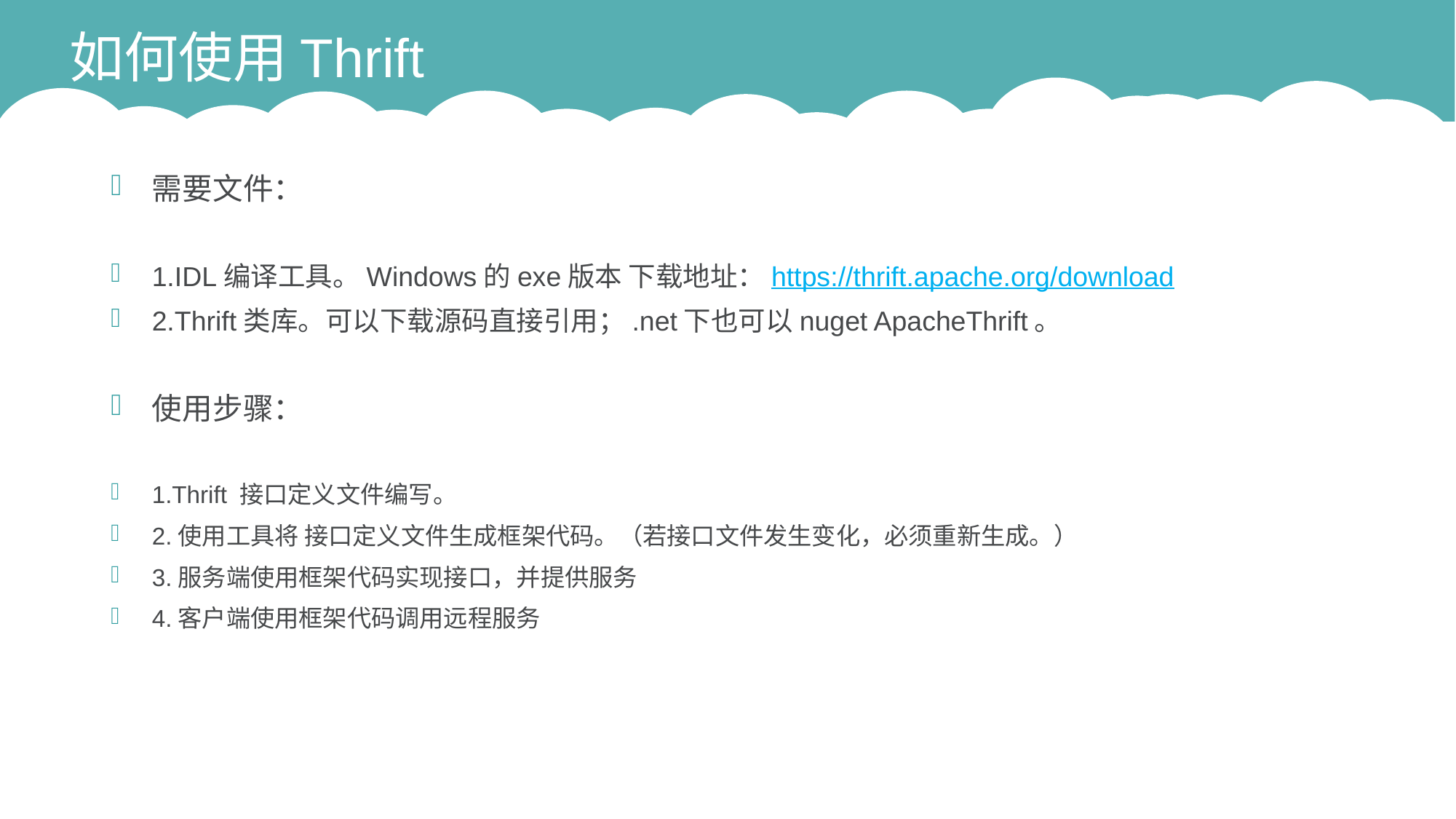

# 如何使用Thrift
需要文件：

1.IDL编译工具。Windows的exe版本 下载地址：https://thrift.apache.org/download
2.Thrift类库。可以下载源码直接引用；.net下也可以nuget ApacheThrift。

使用步骤：

1.Thrift 接口定义文件编写。
2.使用工具将 接口定义文件生成框架代码。（若接口文件发生变化，必须重新生成。）
3.服务端使用框架代码实现接口，并提供服务
4.客户端使用框架代码调用远程服务